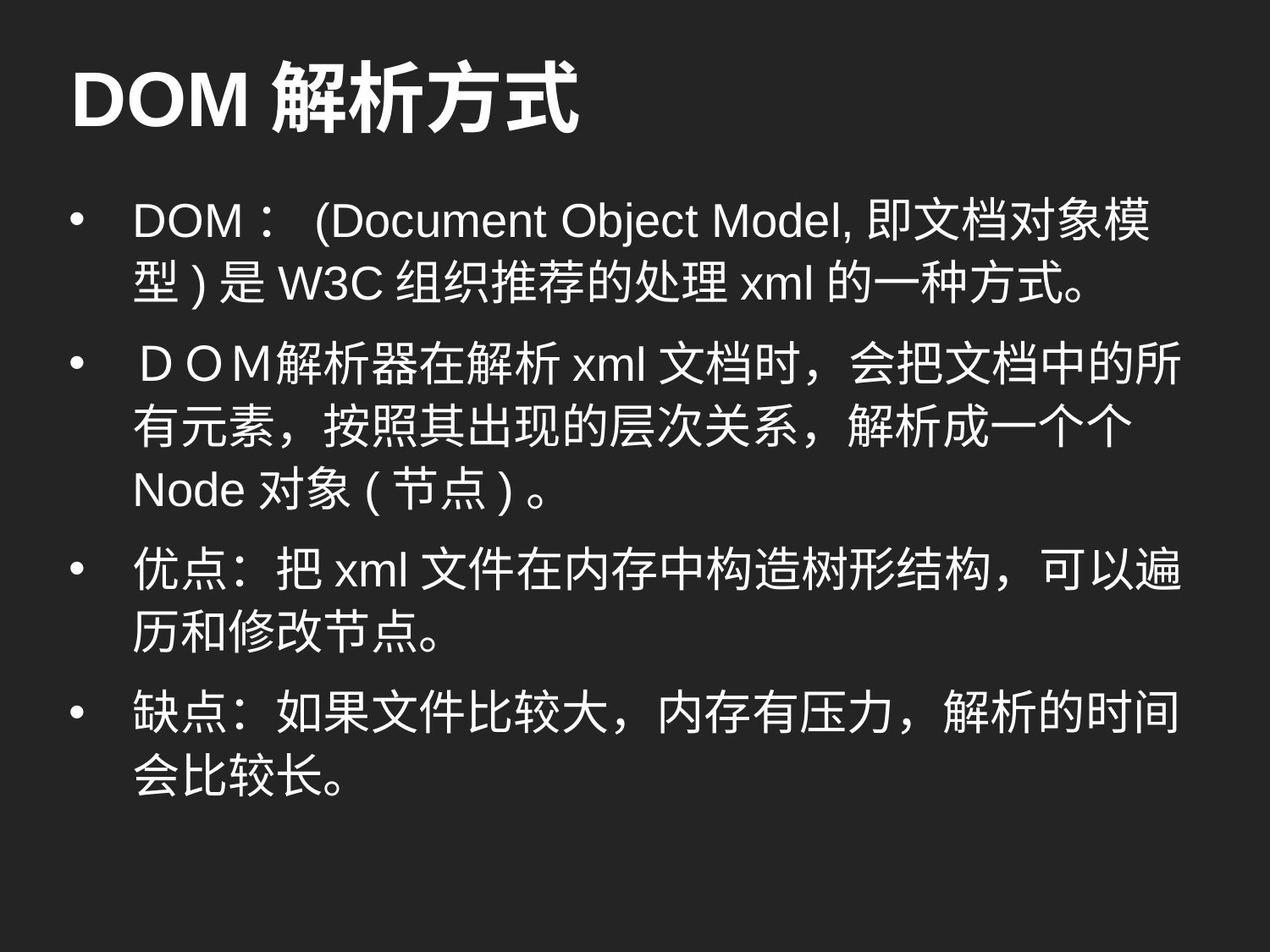

# DOM解析方式
DOM：(Document Object Model,即文档对象模型)是W3C组织推荐的处理xml的一种方式。
ＤＯＭ解析器在解析xml文档时，会把文档中的所有元素，按照其出现的层次关系，解析成一个个Node对象(节点)。
优点：把xml文件在内存中构造树形结构，可以遍历和修改节点。
缺点：如果文件比较大，内存有压力，解析的时间会比较长。